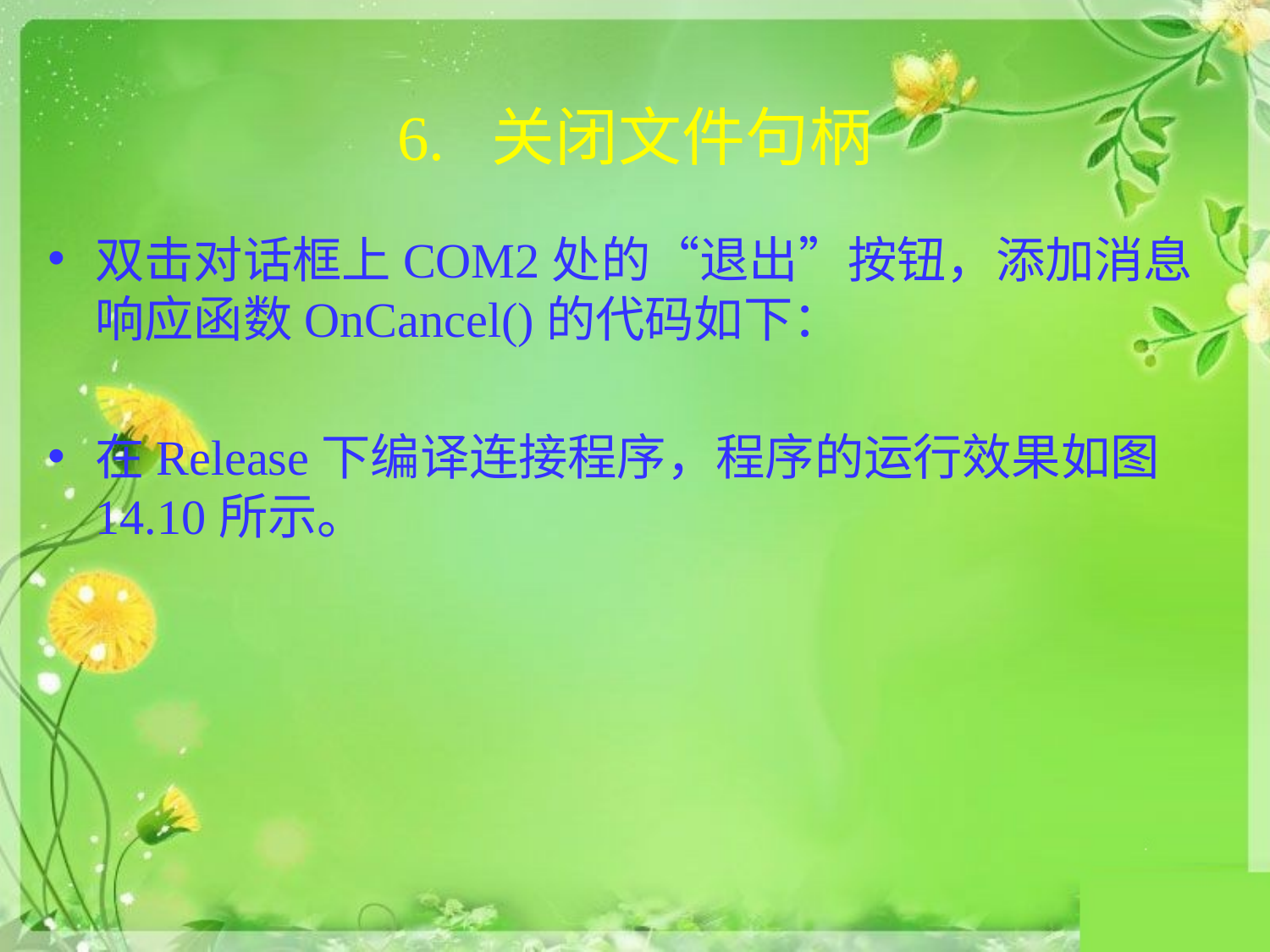

# 6.  关闭文件句柄
双击对话框上COM2处的“退出”按钮，添加消息响应函数OnCancel()的代码如下：

在Release下编译连接程序，程序的运行效果如图14.10所示。